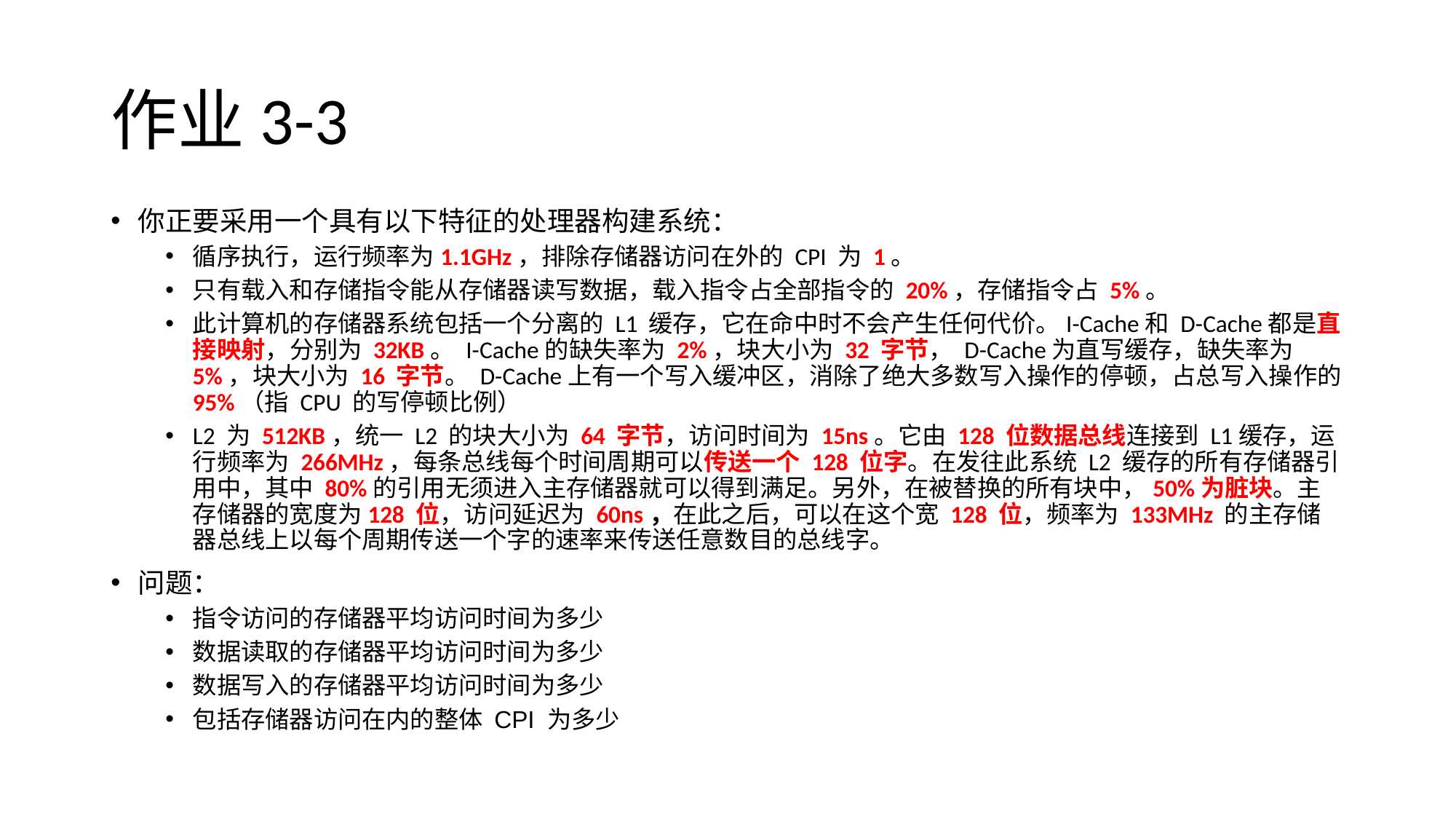

# 作业3-3
你正要采用一个具有以下特征的处理器构建系统：
循序执行，运行频率为1.1GHz，排除存储器访问在外的 CPI 为 1。
只有载入和存储指令能从存储器读写数据，载入指令占全部指令的 20%，存储指令占 5%。
此计算机的存储器系统包括一个分离的 L1 缓存，它在命中时不会产生任何代价。I-Cache和 D-Cache都是直接映射，分别为 32KB。 I-Cache的缺失率为 2%，块大小为 32 字节， D-Cache为直写缓存，缺失率为 5%，块大小为 16 字节。 D-Cache上有一个写入缓冲区，消除了绝大多数写入操作的停顿，占总写入操作的 95%（指 CPU 的写停顿比例）
L2 为 512KB，统一 L2 的块大小为 64 字节，访问时间为 15ns。它由 128 位数据总线连接到 L1缓存，运行频率为 266MHz，每条总线每个时间周期可以传送一个 128 位字。在发往此系统 L2 缓存的所有存储器引用中，其中 80%的引用无须进入主存储器就可以得到满足。另外，在被替换的所有块中，50%为脏块。主存储器的宽度为128 位，访问延迟为 60ns，在此之后，可以在这个宽 128 位，频率为 133MHz 的主存储器总线上以每个周期传送一个字的速率来传送任意数目的总线字。
问题：
指令访问的存储器平均访问时间为多少
数据读取的存储器平均访问时间为多少
数据写入的存储器平均访问时间为多少
包括存储器访问在内的整体 CPI 为多少